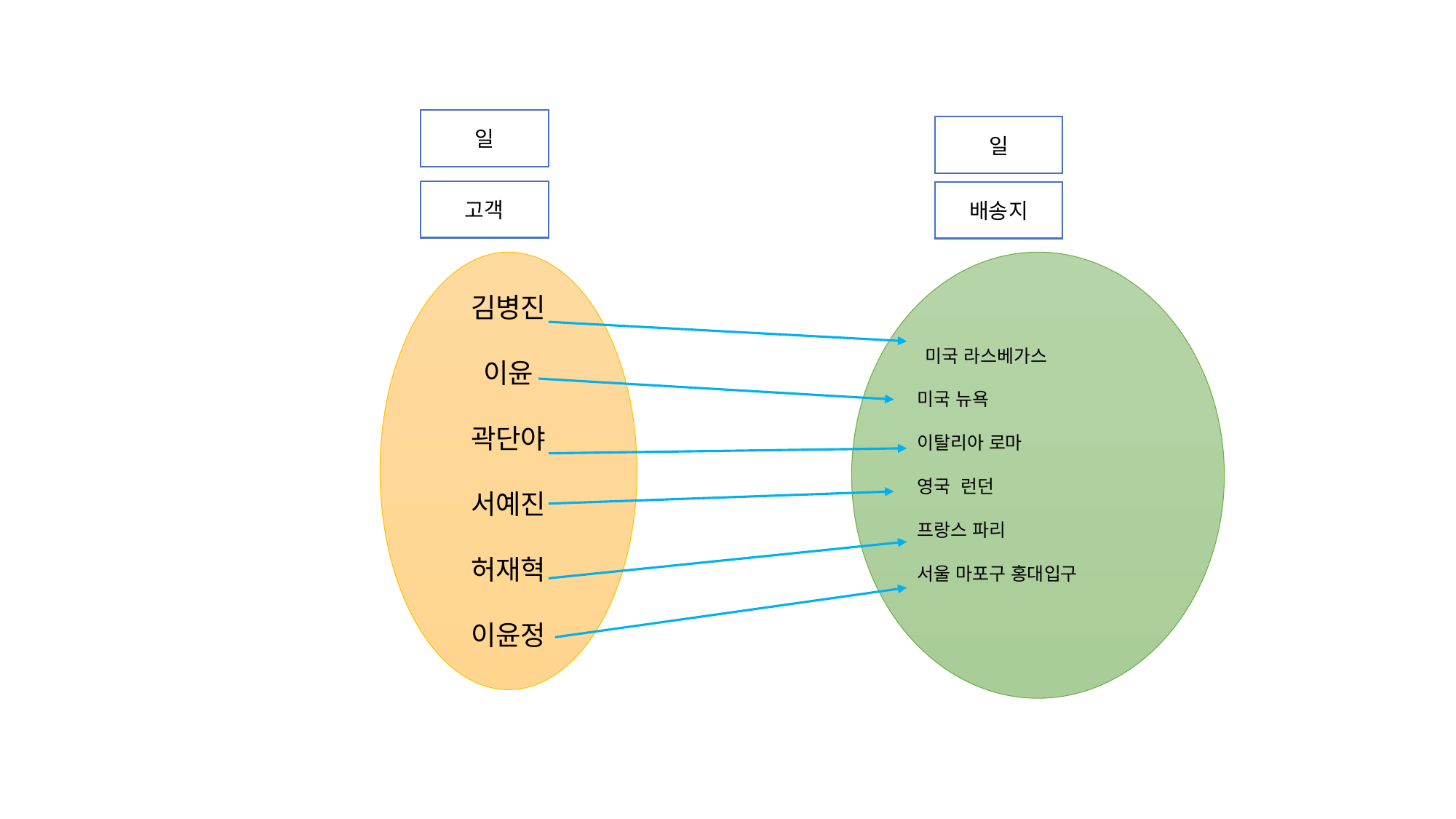

일
일
고객
배송지
김병진

이윤

곽단야

서예진

허재혁

이윤정
 미국 라스베가스

미국 뉴욕

이탈리아 로마

영국  런던

프랑스 파리

서울 마포구 홍대입구